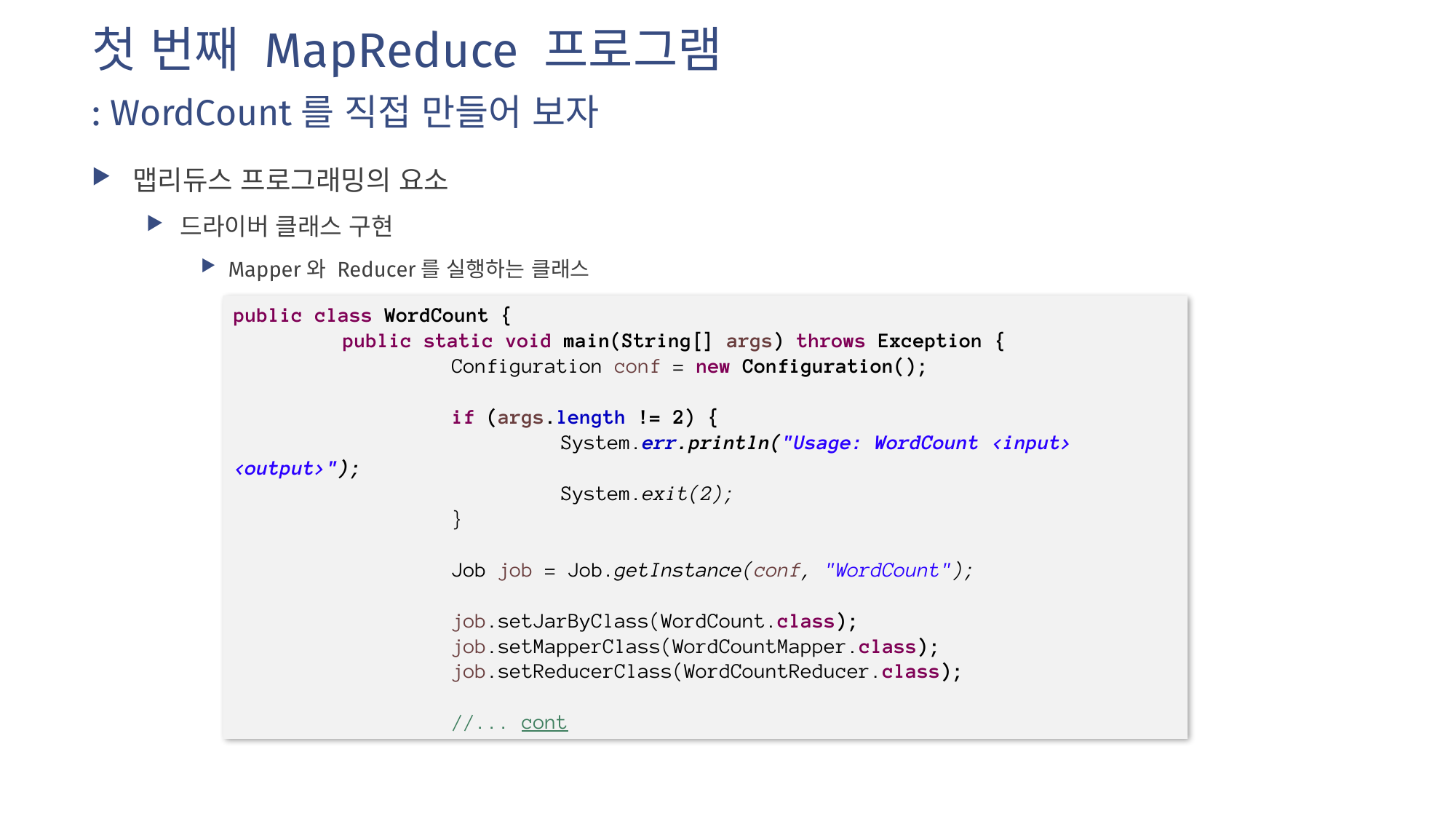

# 첫 번째 MapReduce 프로그램 : WordCount를 직접 만들어 보자
맵리듀스 프로그래밍의 요소
드라이버 클래스 구현
Mapper와 Reducer를 실행하는 클래스
public class WordCount {
	public static void main(String[] args) throws Exception {
		Configuration conf = new Configuration();

		if (args.length != 2) {
			System.err.println("Usage: WordCount <input> <output>");
			System.exit(2);
		}

		Job job = Job.getInstance(conf, "WordCount");

		job.setJarByClass(WordCount.class);
		job.setMapperClass(WordCountMapper.class);
		job.setReducerClass(WordCountReducer.class);

		//... cont